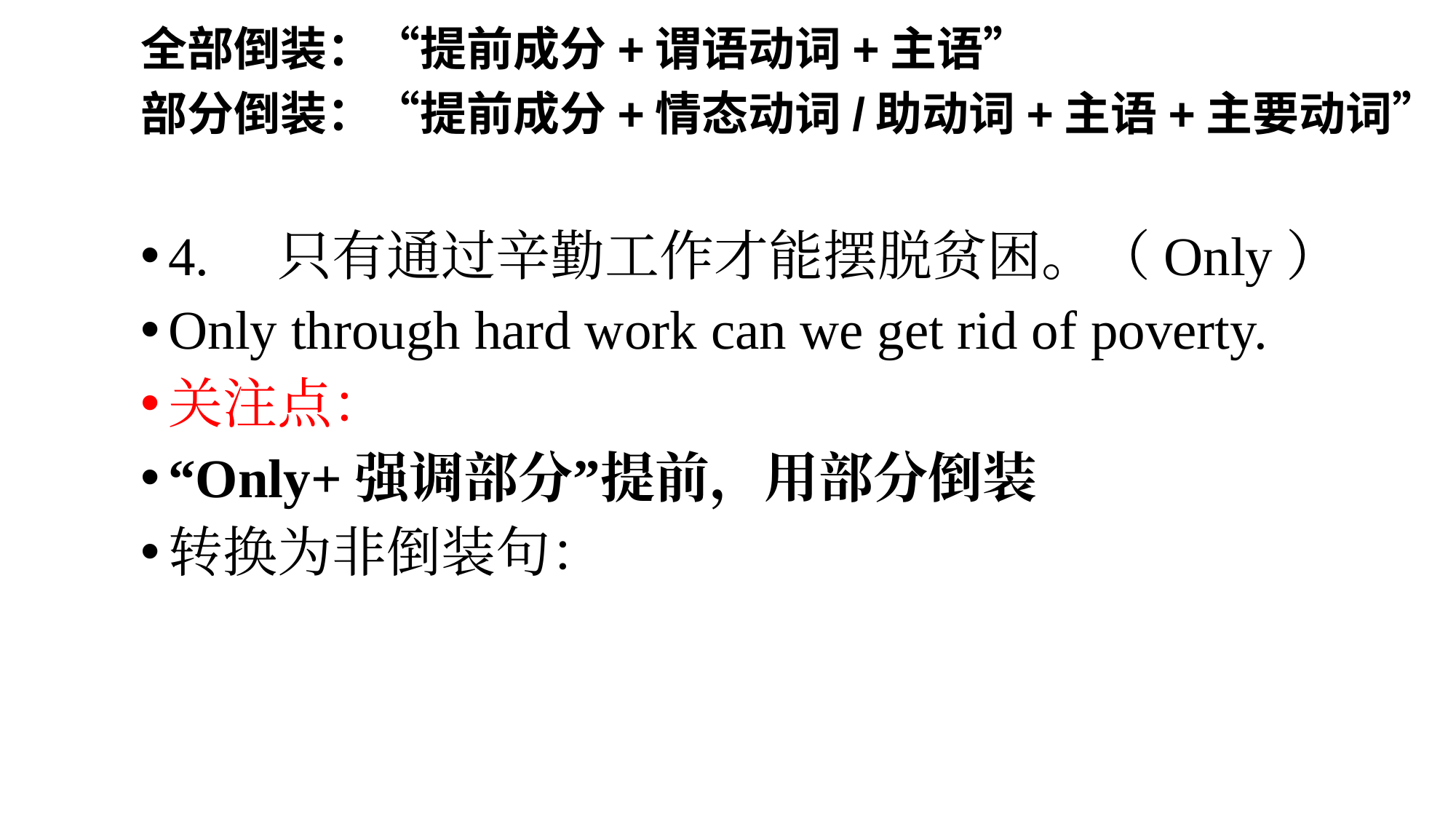

全部倒装：“提前成分+谓语动词+主语”
部分倒装：“提前成分+情态动词/助动词+主语+主要动词”

4.	只有通过辛勤工作才能摆脱贫困。（Only）
Only through hard work can we get rid of poverty.
关注点：
“Only+强调部分”提前，用部分倒装
转换为非倒装句：